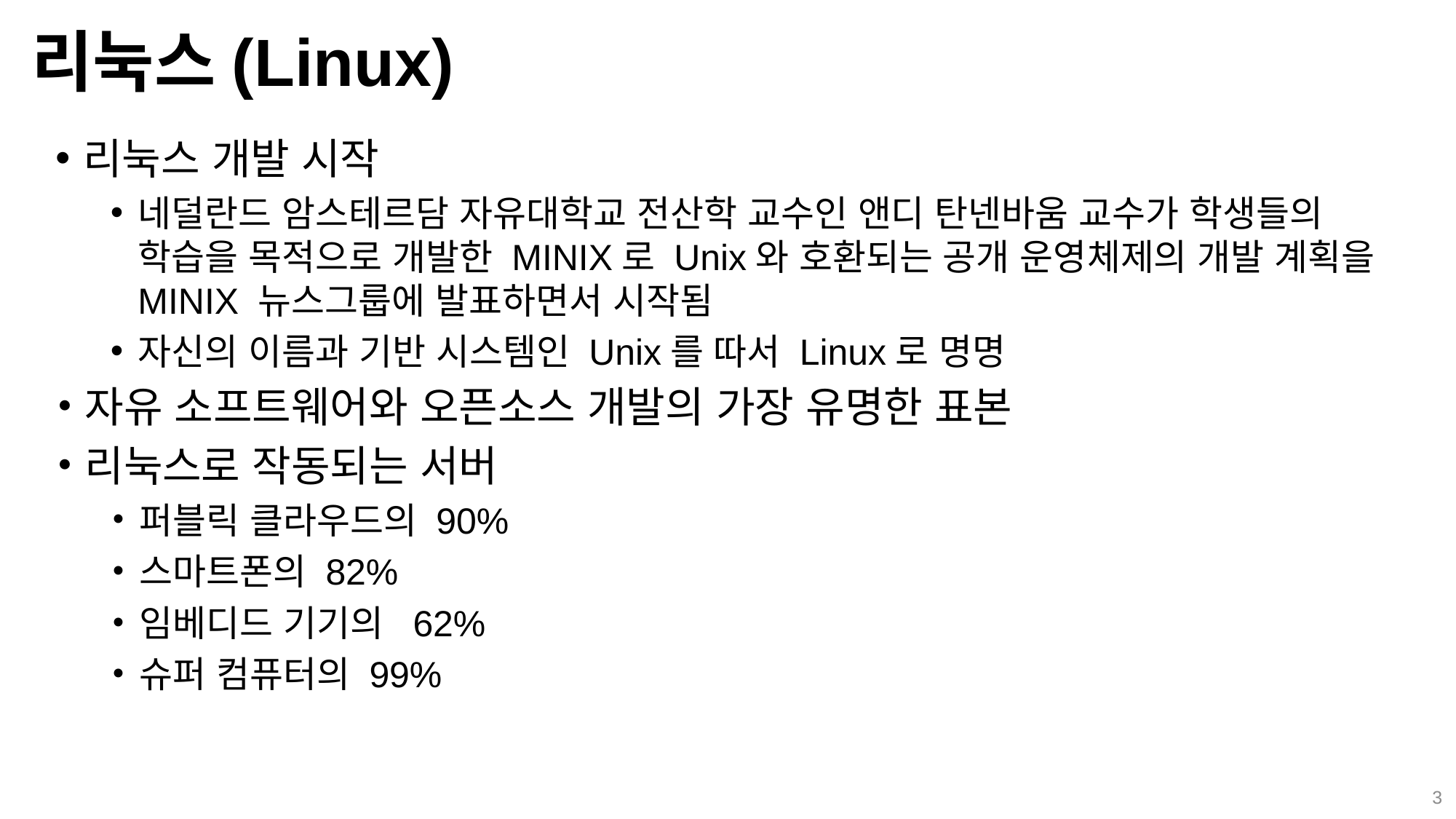

# 리눅스(Linux)
리눅스 개발 시작
네덜란드 암스테르담 자유대학교 전산학 교수인 앤디 탄넨바움 교수가 학생들의 학습을 목적으로 개발한 MINIX로 Unix와 호환되는 공개 운영체제의 개발 계획을 MINIX 뉴스그룹에 발표하면서 시작됨
자신의 이름과 기반 시스템인 Unix를 따서 Linux로 명명
자유 소프트웨어와 오픈소스 개발의 가장 유명한 표본
리눅스로 작동되는 서버
퍼블릭 클라우드의 90%
스마트폰의 82%
임베디드 기기의  62%
슈퍼 컴퓨터의 99%

3